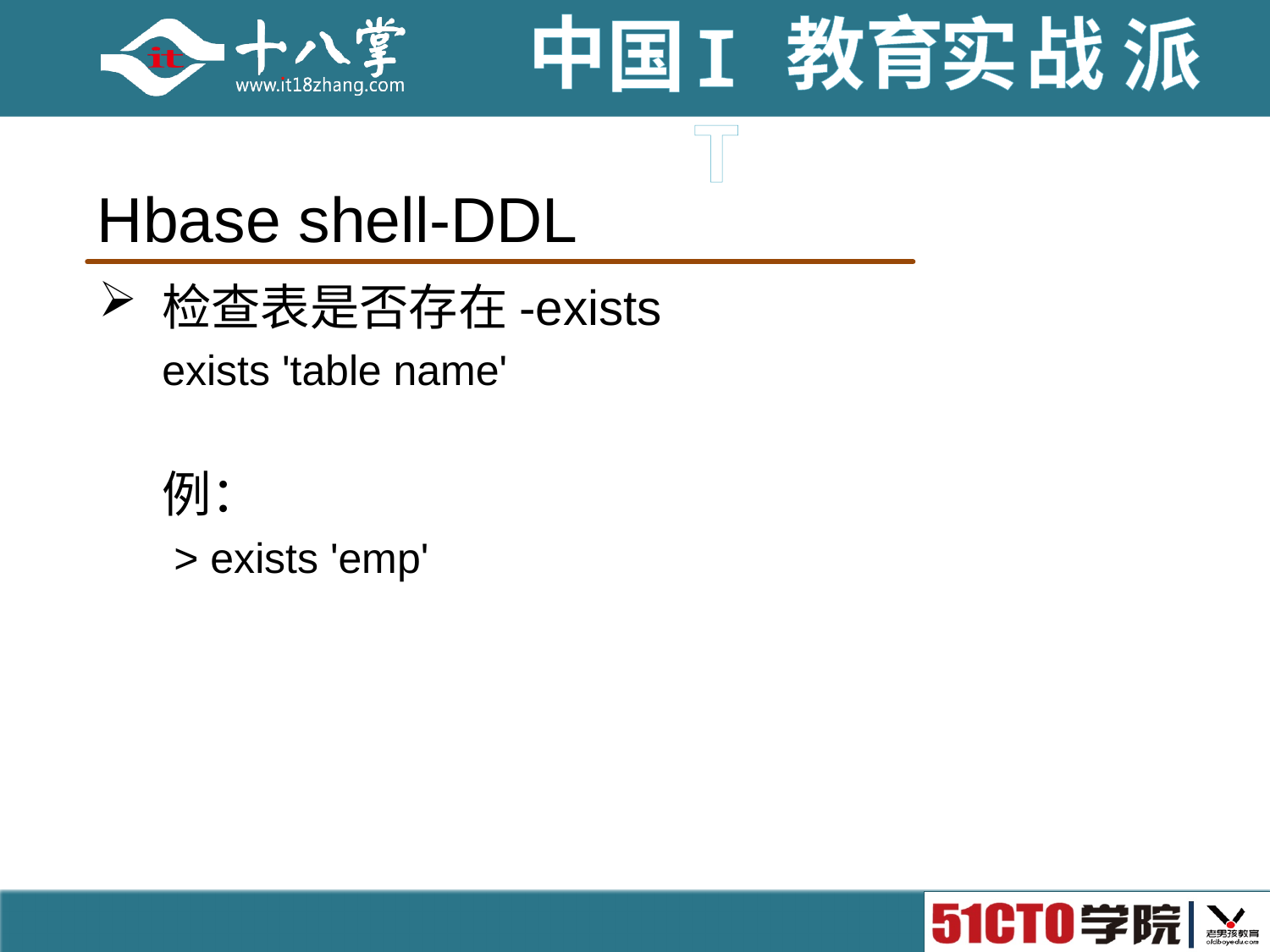

# Hbase shell-DDL
检查表是否存在-exists
exists 'table name'

例：
 > exists 'emp'